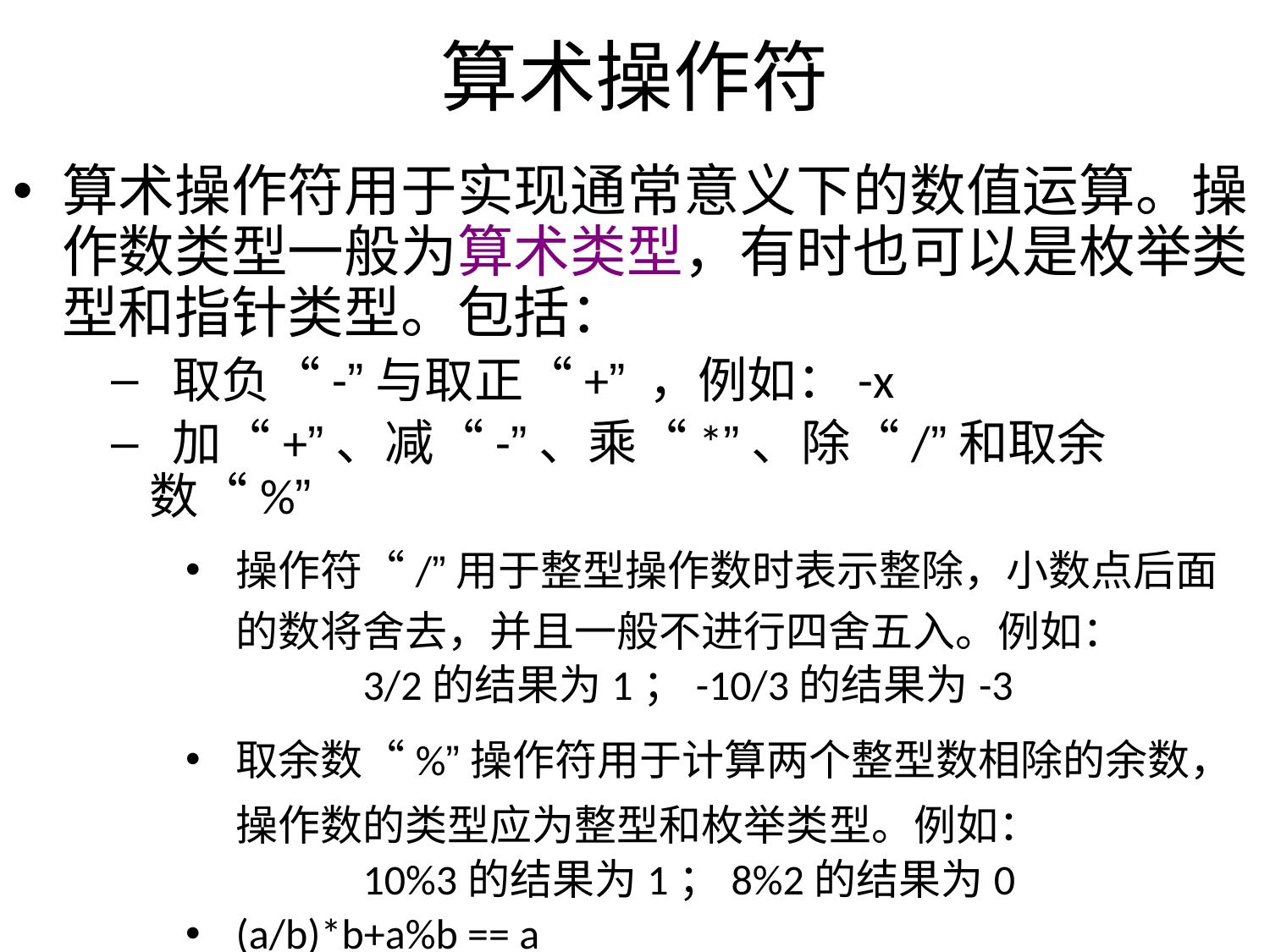

# 算术操作符
算术操作符用于实现通常意义下的数值运算。操作数类型一般为算术类型，有时也可以是枚举类型和指针类型。包括：
 取负“-”与取正“+” ，例如：-x
 加“+”、减“-”、乘“*”、除“/”和取余数“%”
操作符“/”用于整型操作数时表示整除，小数点后面的数将舍去，并且一般不进行四舍五入。例如：
		3/2的结果为1；-10/3的结果为-3
取余数“%”操作符用于计算两个整型数相除的余数，操作数的类型应为整型和枚举类型。例如：
		10%3的结果为1；8%2的结果为0
(a/b)*b+a%b == a